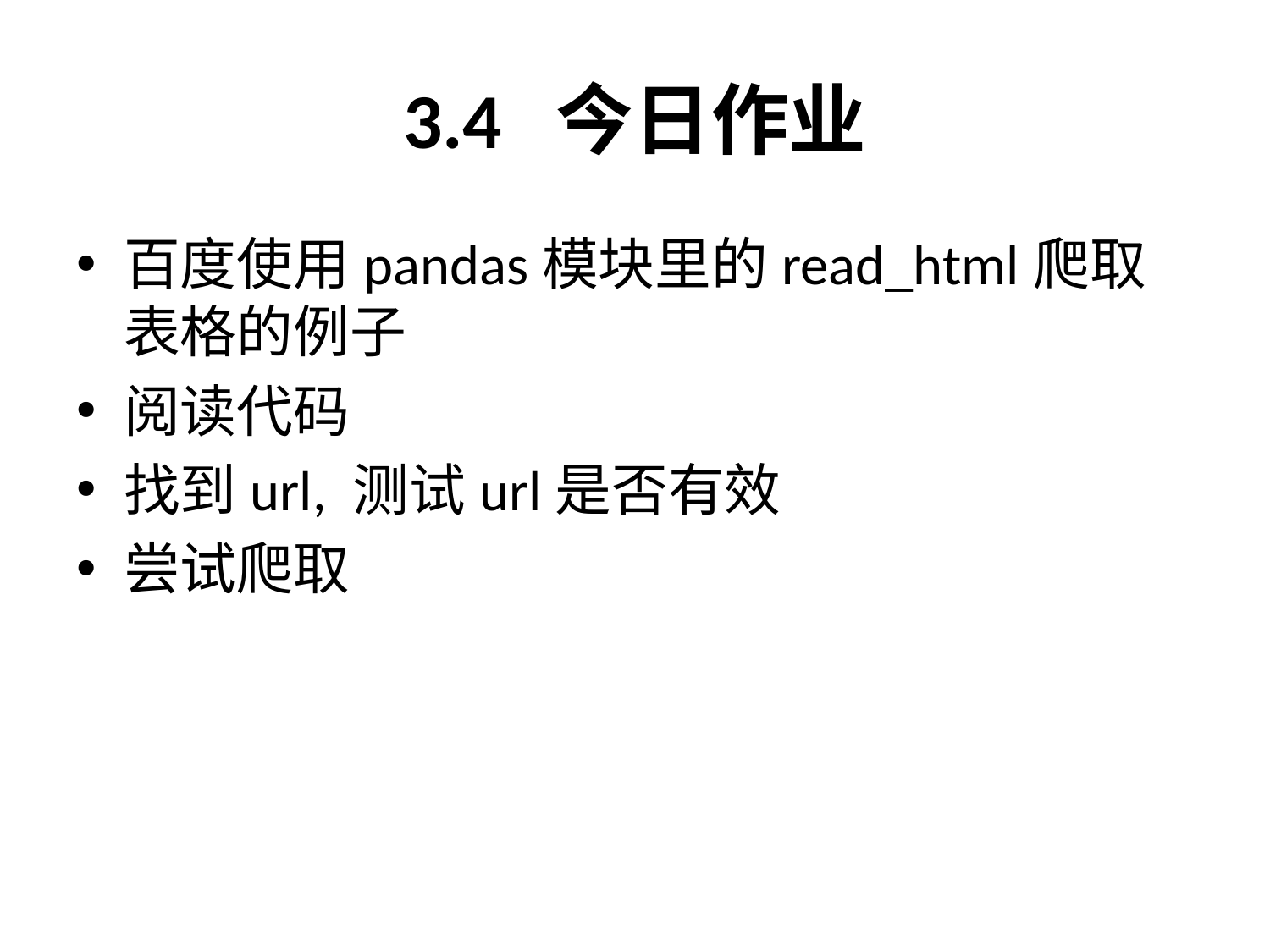

# 3.4  今日作业
百度使用pandas模块里的read_html爬取表格的例子
阅读代码
找到url, 测试url是否有效
尝试爬取